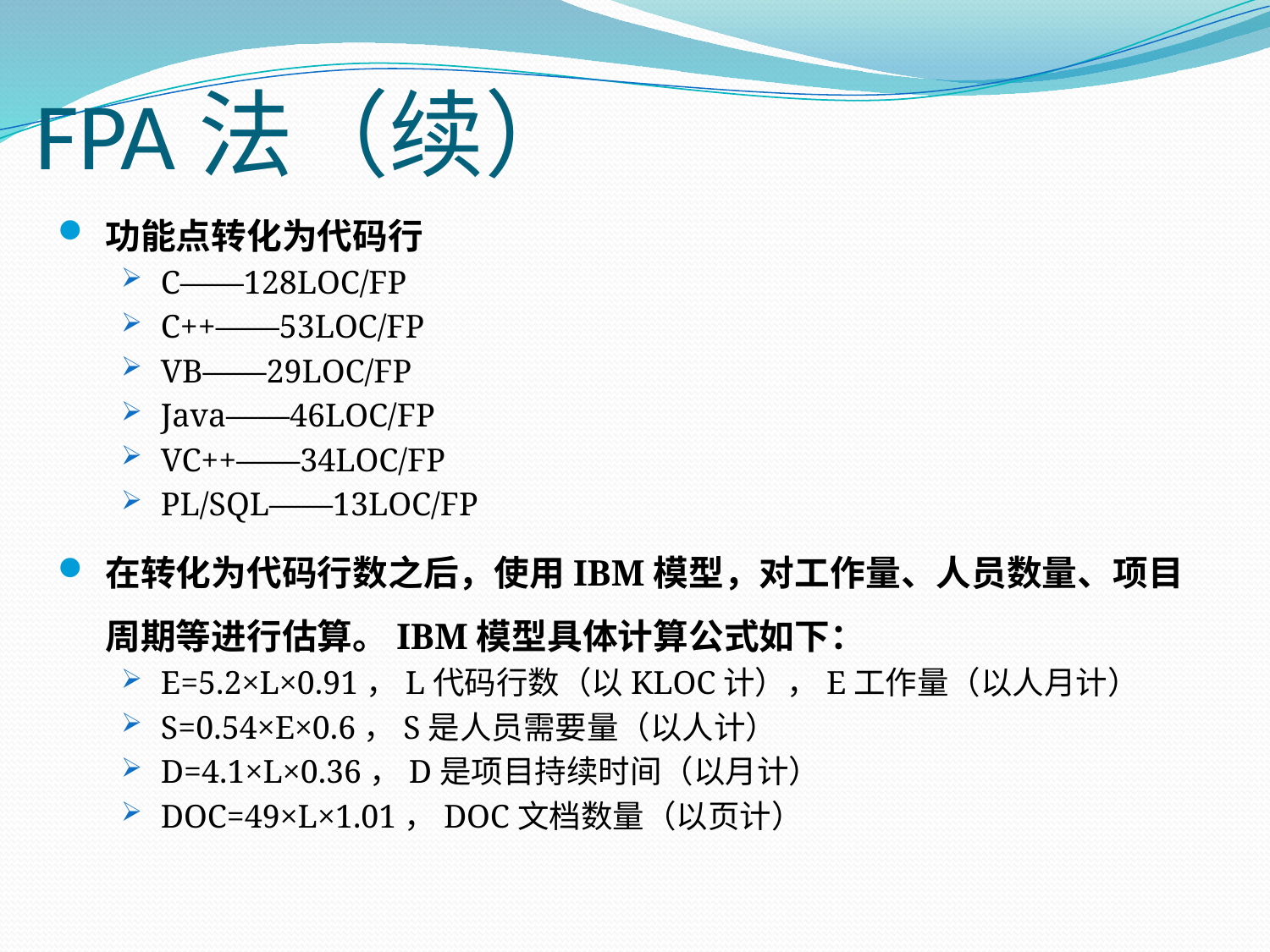

# FPA法（续）
功能点转化为代码行
C——128LOC/FP
C++——53LOC/FP
VB——29LOC/FP
Java——46LOC/FP
VC++——34LOC/FP
PL/SQL——13LOC/FP
在转化为代码行数之后，使用IBM模型，对工作量、人员数量、项目周期等进行估算。IBM模型具体计算公式如下：
E=5.2×L×0.91，L代码行数（以KLOC计），E工作量（以人月计）
S=0.54×E×0.6，S是人员需要量（以人计）
D=4.1×L×0.36，D是项目持续时间（以月计）
DOC=49×L×1.01，DOC文档数量（以页计）